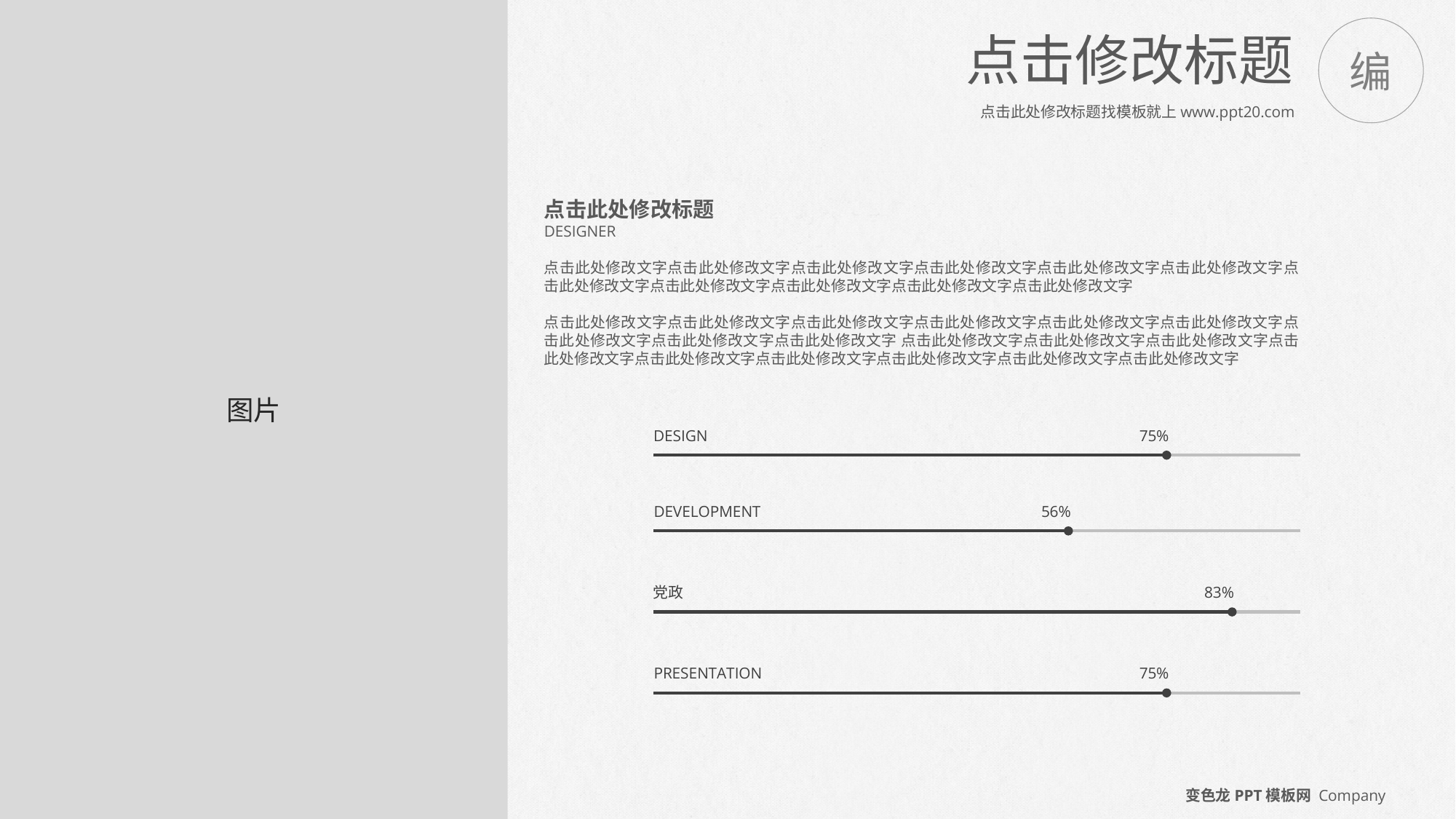

图片
编
点击修改标题
点击此处修改标题找模板就上www.ppt20.com
点击此处修改标题
DESIGNER

点击此处修改文字点击此处修改文字点击此处修改文字点击此处修改文字点击此处修改文字点击此处修改文字点击此处修改文字点击此处修改文字点击此处修改文字点击此处修改文字点击此处修改文字

点击此处修改文字点击此处修改文字点击此处修改文字点击此处修改文字点击此处修改文字点击此处修改文字点击此处修改文字点击此处修改文字点击此处修改文字 点击此处修改文字点击此处修改文字点击此处修改文字点击此处修改文字点击此处修改文字点击此处修改文字点击此处修改文字点击此处修改文字点击此处修改文字
75%
DESIGN
56%
DEVELOPMENT
83%
党政
75%
PRESENTATION
变色龙PPT模板网 Company